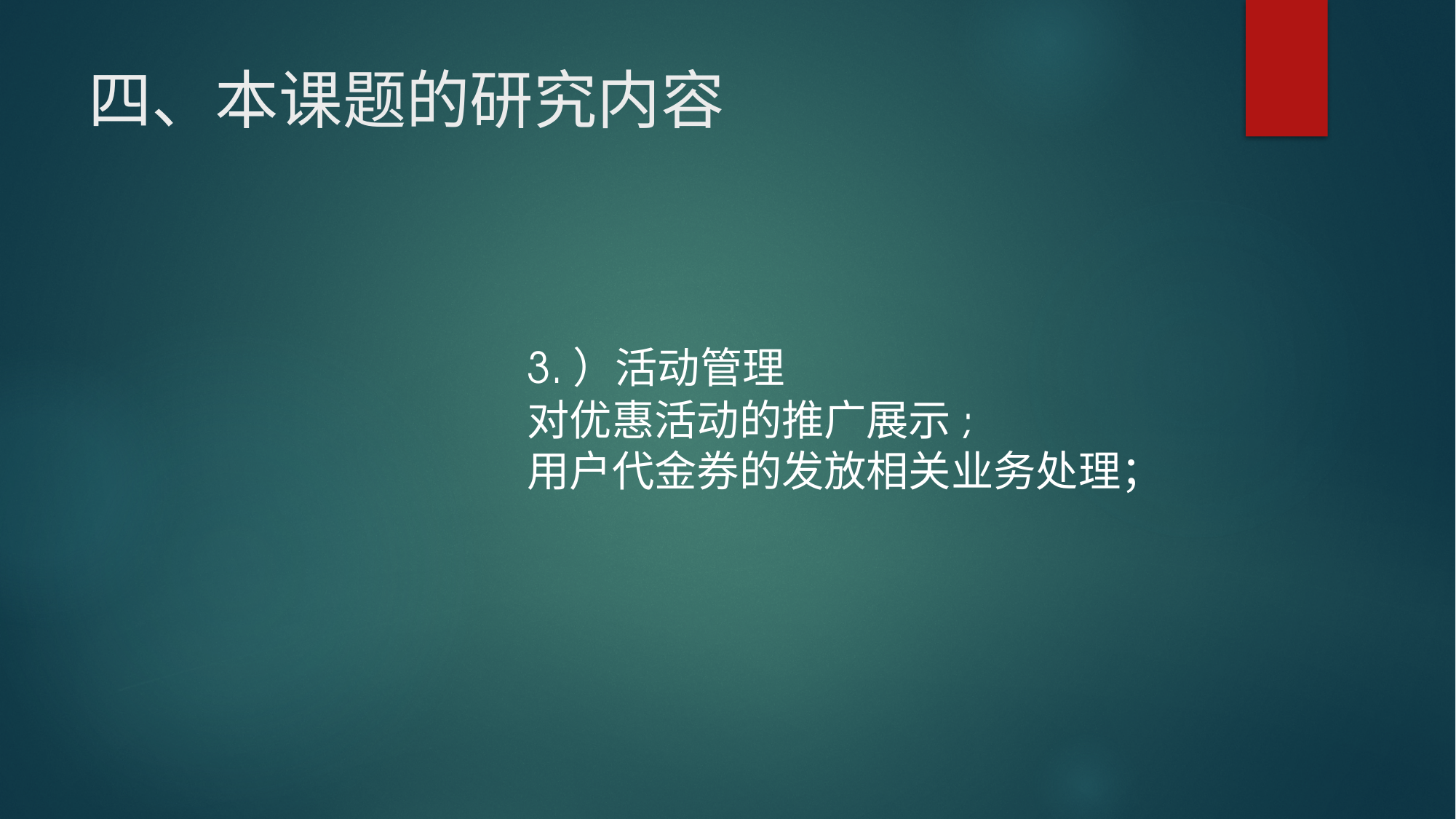

# 四、本课题的研究内容
			3.）活动管理
			对优惠活动的推广展示;
			用户代金券的发放相关业务处理；